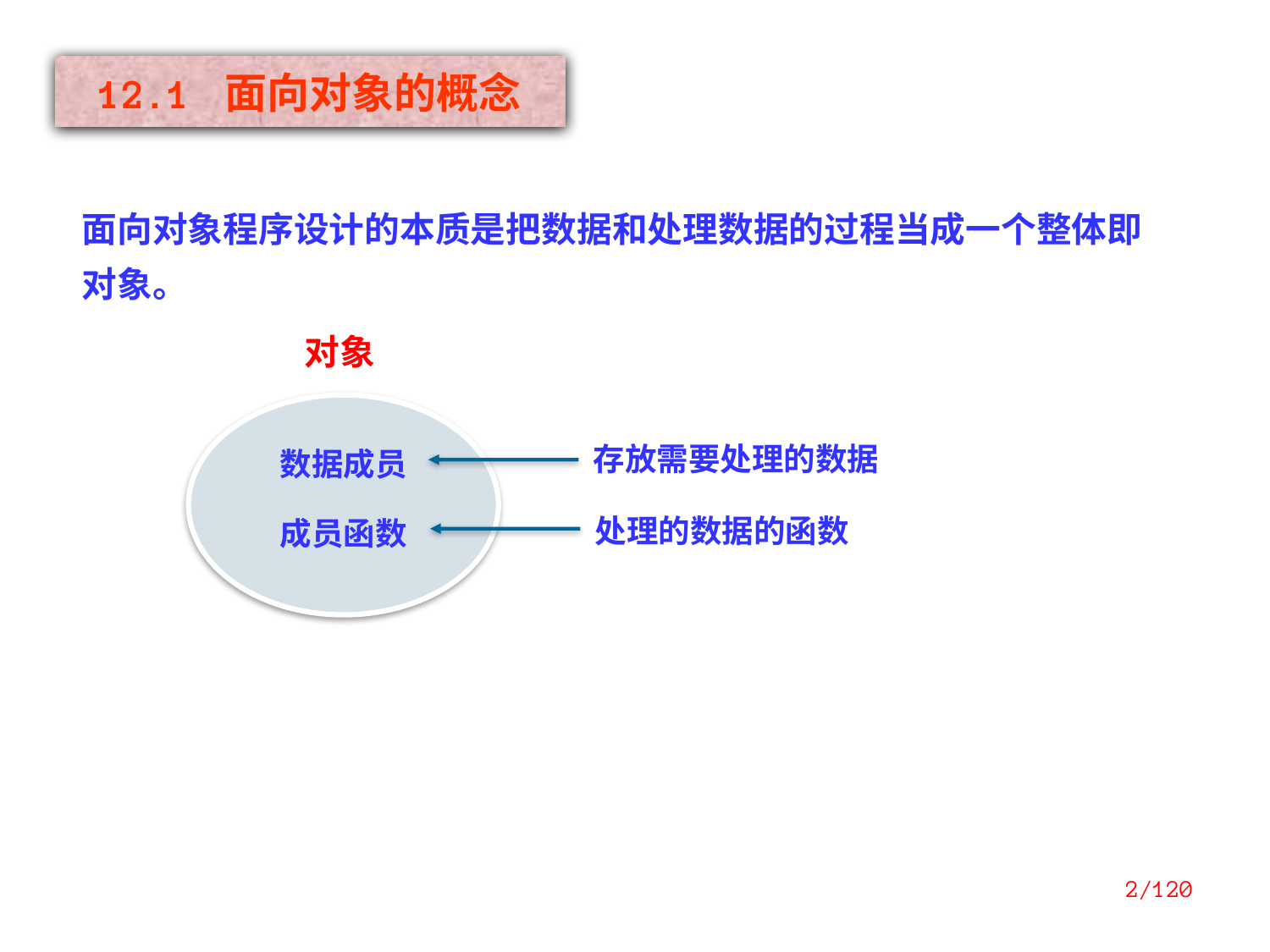

12.1 面向对象的概念
面向对象程序设计的本质是把数据和处理数据的过程当成一个整体即对象。
对象

存放需要处理的数据

数据成员
处理的数据的函数

成员函数
2/120